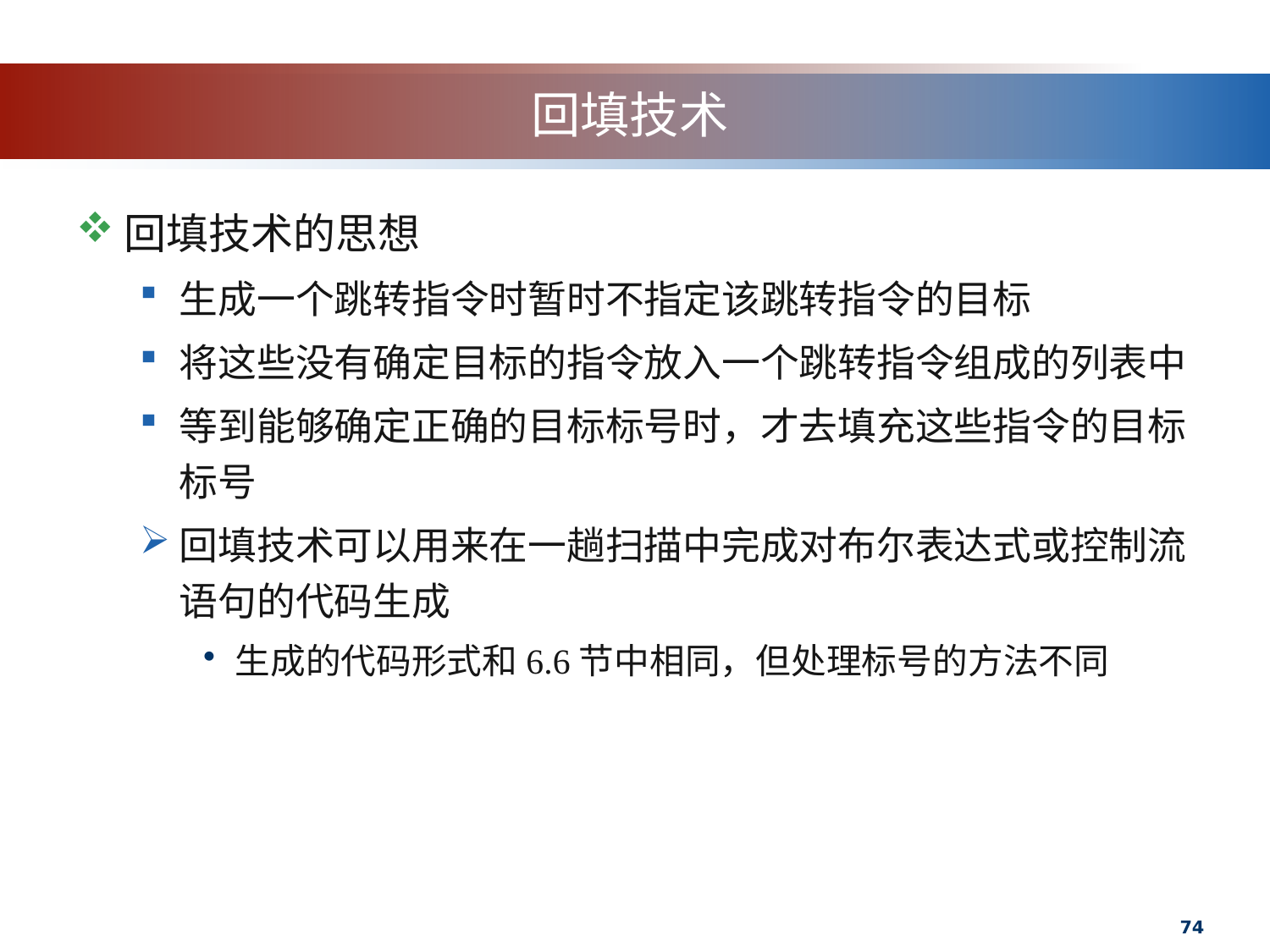

# 回填技术
回填技术的思想
生成一个跳转指令时暂时不指定该跳转指令的目标
将这些没有确定目标的指令放入一个跳转指令组成的列表中
等到能够确定正确的目标标号时，才去填充这些指令的目标标号
回填技术可以用来在一趟扫描中完成对布尔表达式或控制流语句的代码生成
生成的代码形式和6.6节中相同，但处理标号的方法不同
74